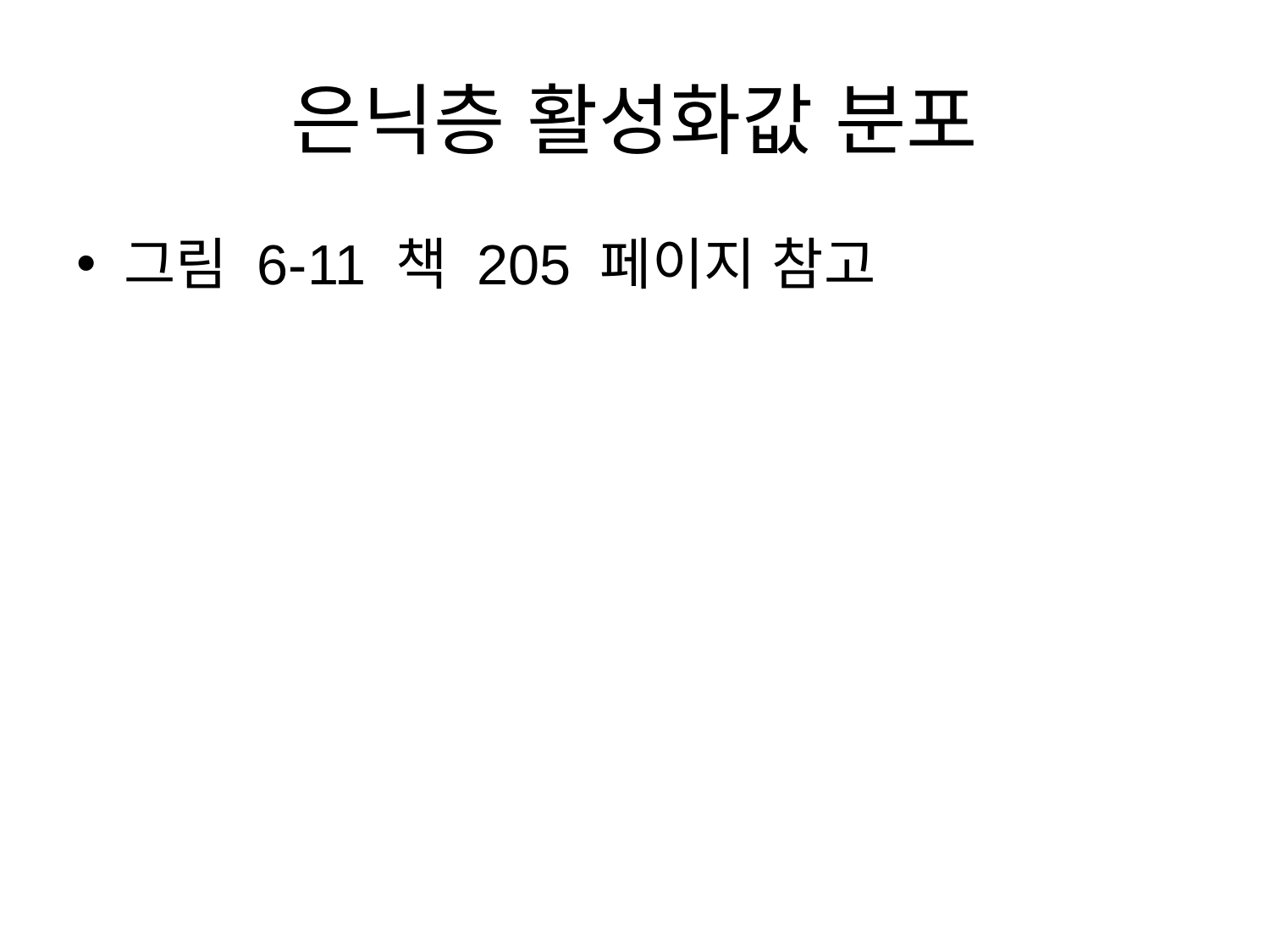

# 은닉층 활성화값 분포
그림 6-11 책 205 페이지 참고